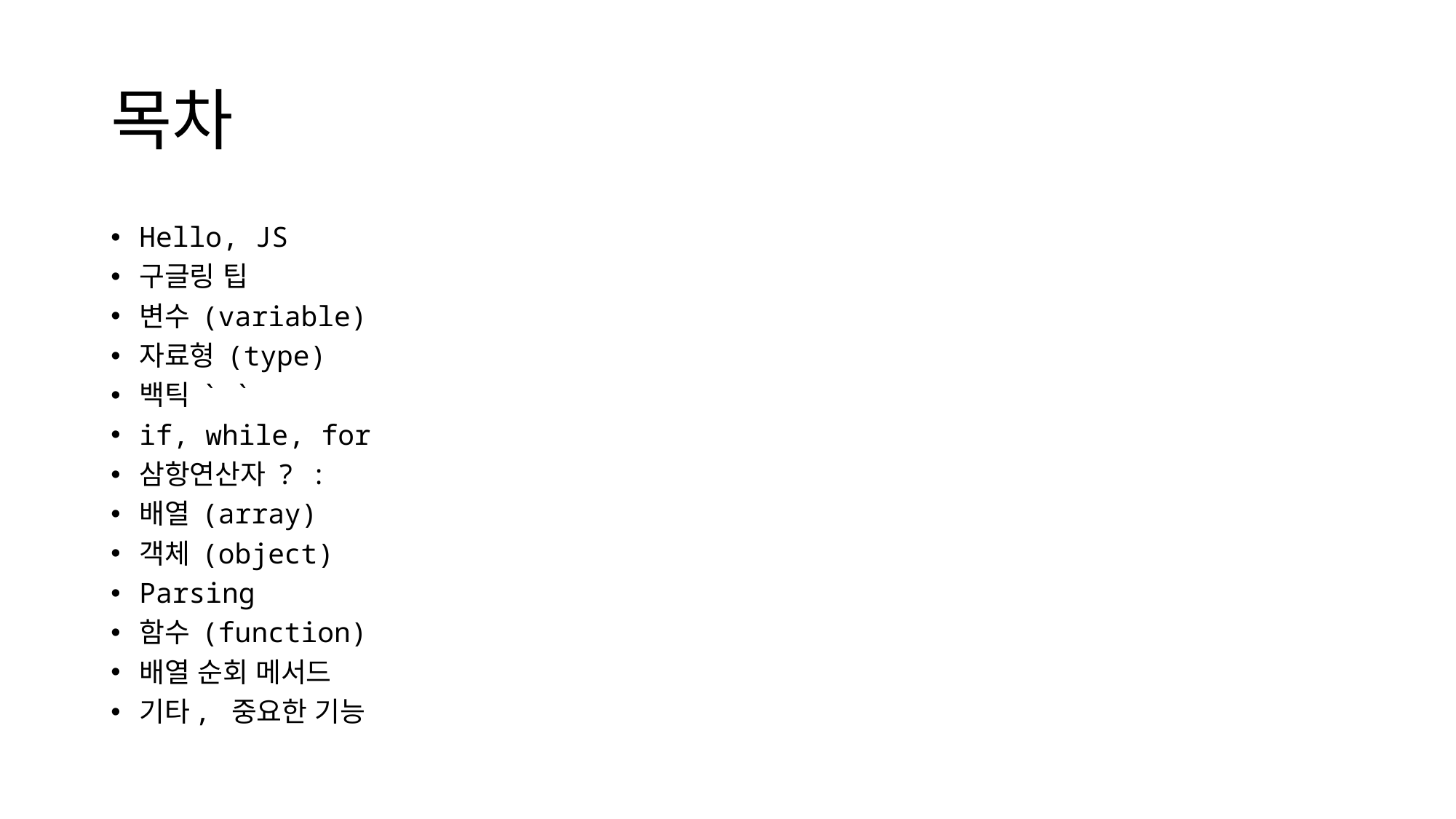

# 목차
Hello, JS
구글링 팁
변수 (variable)
자료형 (type)
백틱 ` `
if, while, for
삼항연산자 ? :
배열 (array)
객체 (object)
Parsing
함수 (function)
배열 순회 메서드
기타, 중요한 기능